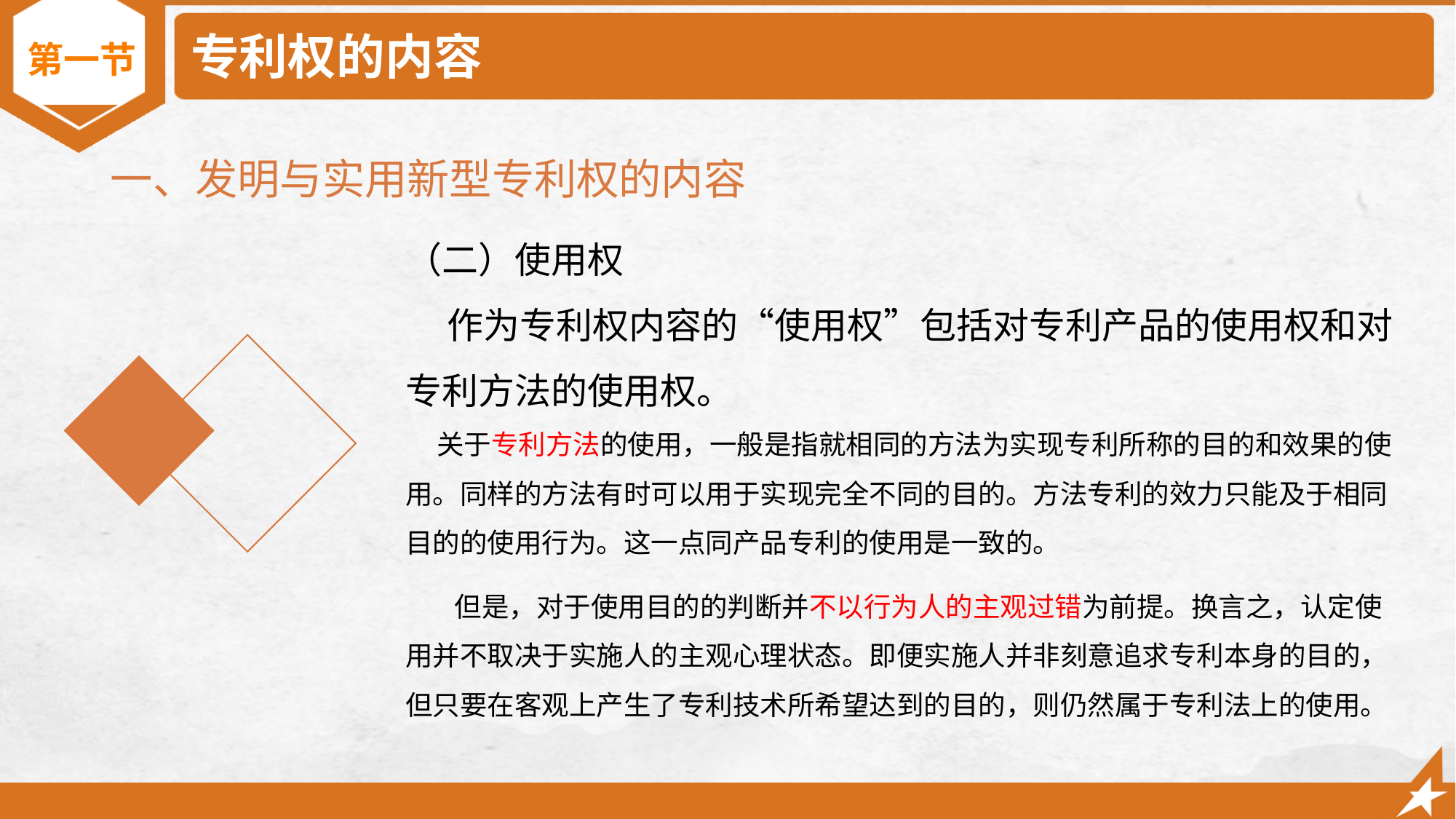

# 专利权的内容
第一节
一、发明与实用新型专利权的内容
（二）使用权
    作为专利权内容的“使用权”包括对专利产品的使用权和对专利方法的使用权。
    关于专利方法的使用，一般是指就相同的方法为实现专利所称的目的和效果的使用。同样的方法有时可以用于实现完全不同的目的。方法专利的效力只能及于相同目的的使用行为。这一点同产品专利的使用是一致的。

 但是，对于使用目的的判断并不以行为人的主观过错为前提。换言之，认定使用并不取决于实施人的主观心理状态。即便实施人并非刻意追求专利本身的目的，但只要在客观上产生了专利技术所希望达到的目的，则仍然属于专利法上的使用。